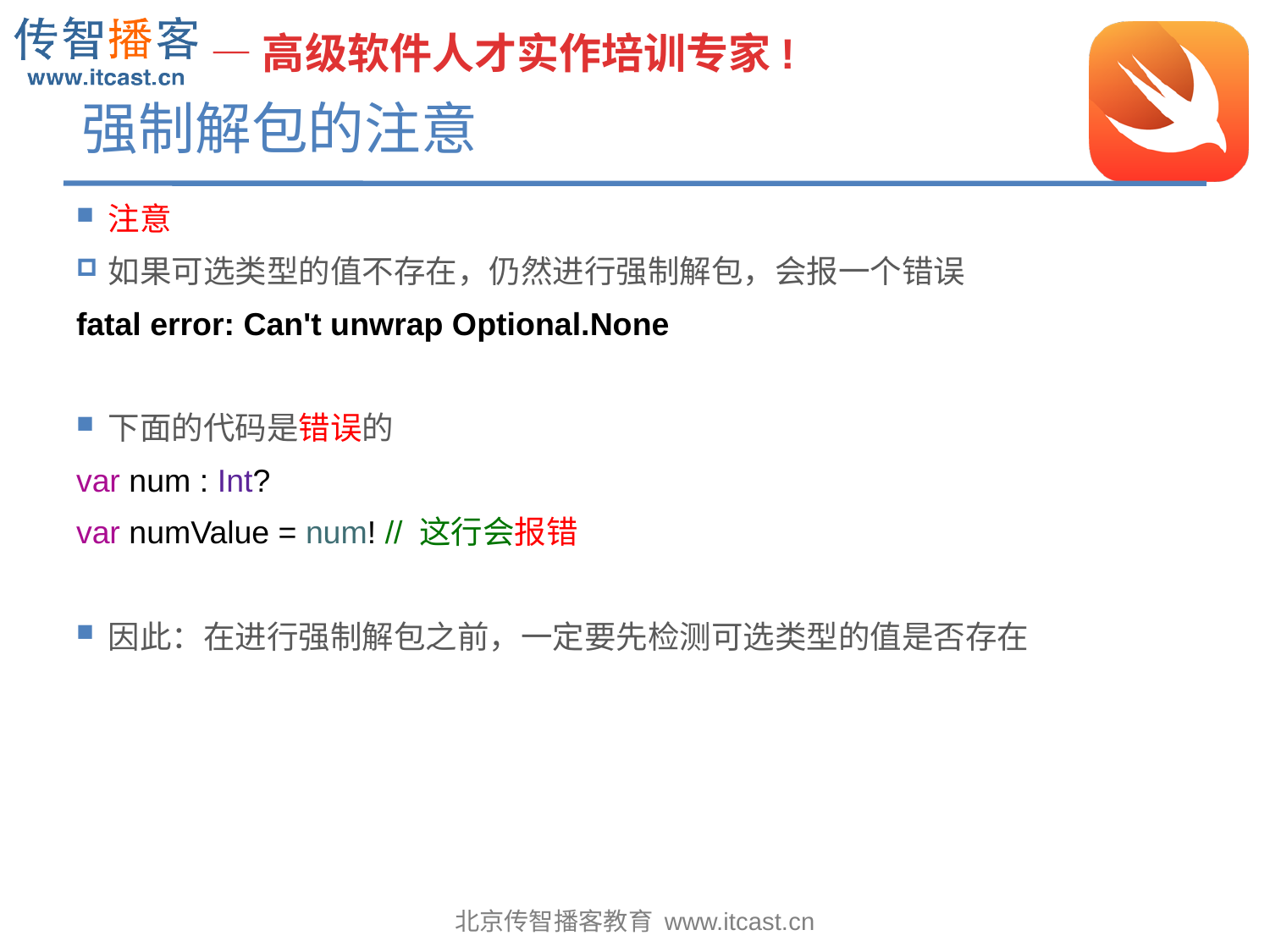

# 强制解包的注意
注意
如果可选类型的值不存在，仍然进行强制解包，会报一个错误
fatal error: Can't unwrap Optional.None

下面的代码是错误的
var num : Int?
var numValue = num! // 这行会报错

因此：在进行强制解包之前，一定要先检测可选类型的值是否存在